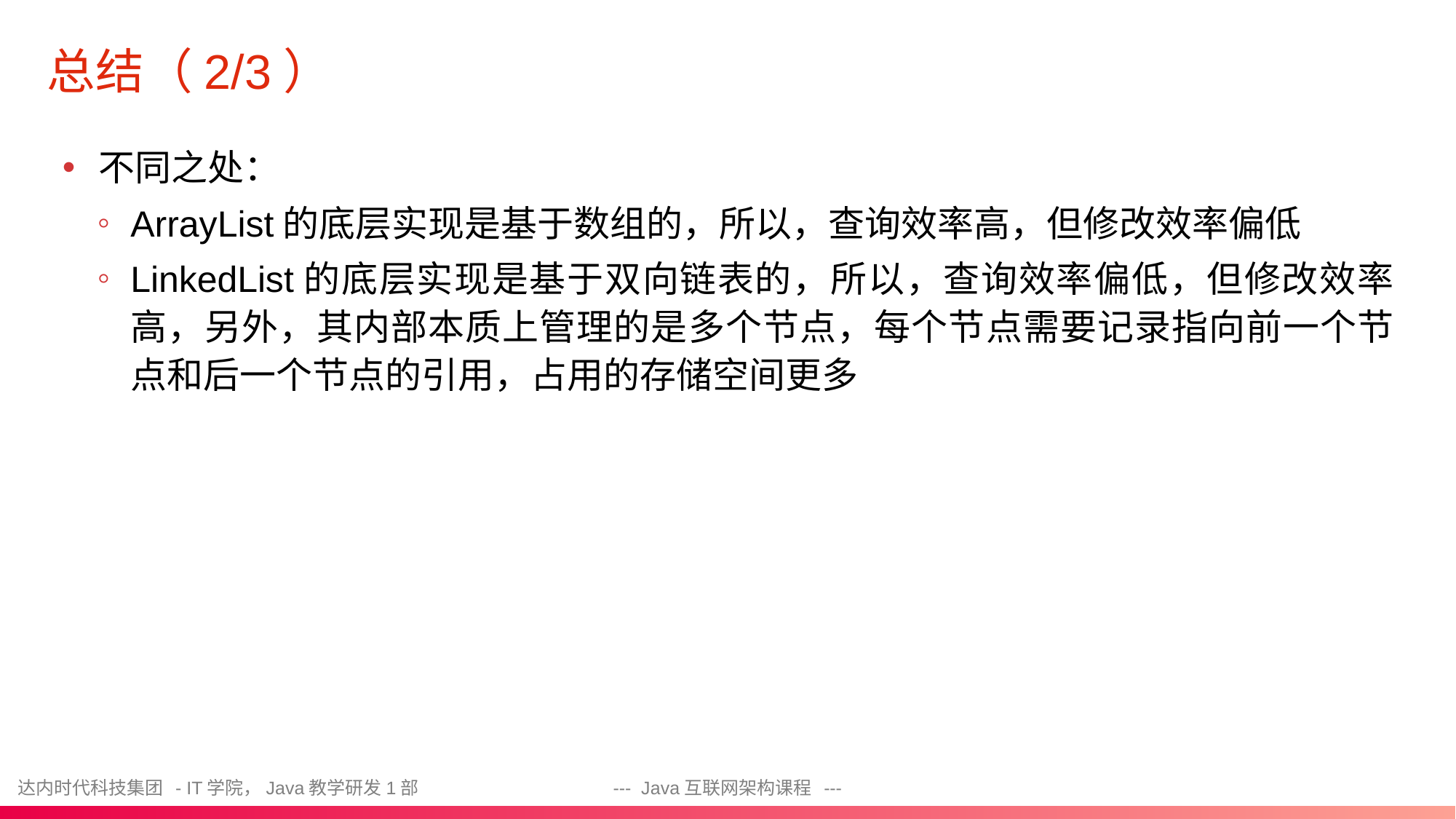

# 总结（2/3）
不同之处：
ArrayList的底层实现是基于数组的，所以，查询效率高，但修改效率偏低
LinkedList的底层实现是基于双向链表的，所以，查询效率偏低，但修改效率高，另外，其内部本质上管理的是多个节点，每个节点需要记录指向前一个节点和后一个节点的引用，占用的存储空间更多